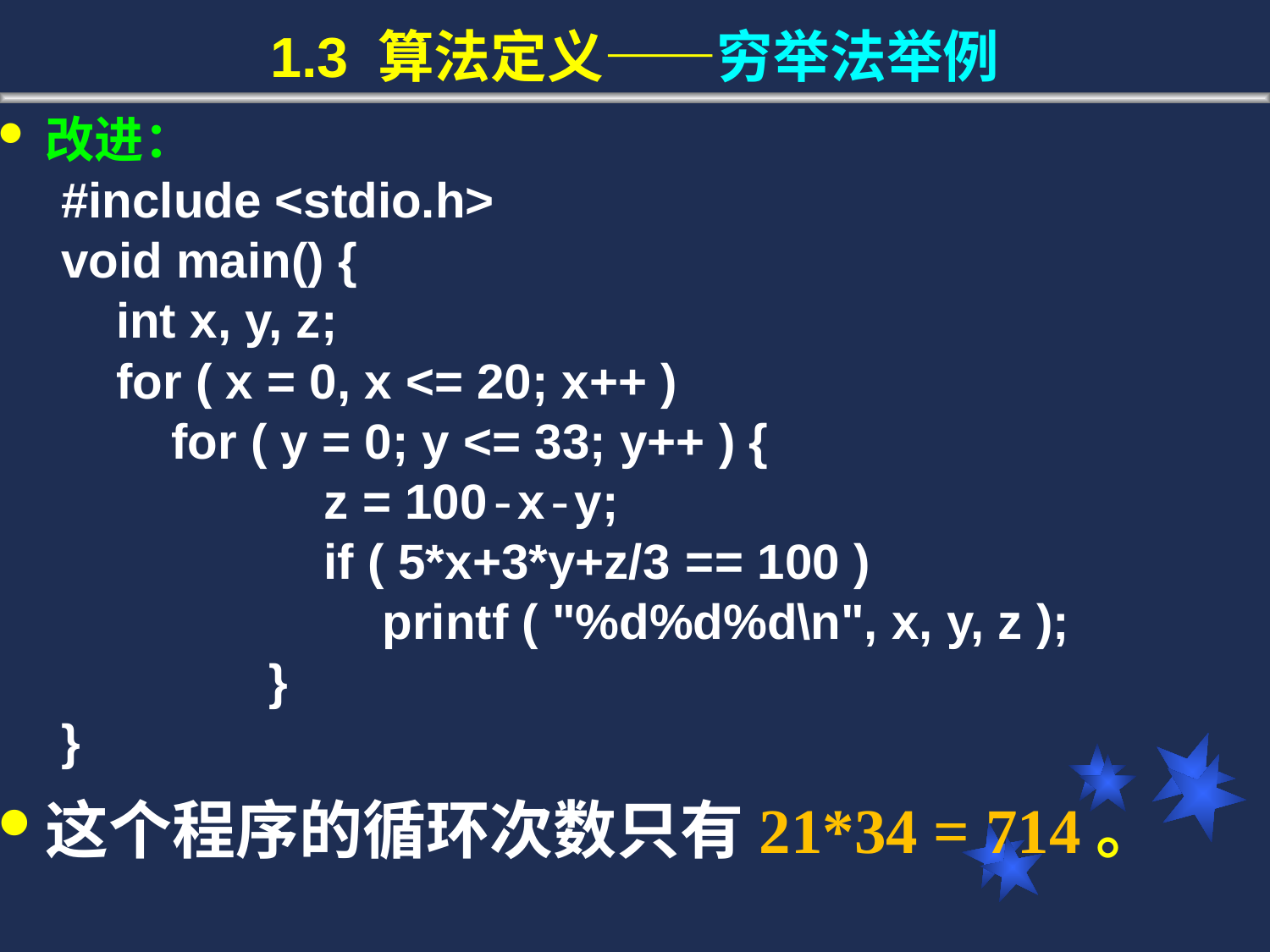

# 1.3 算法定义——穷举法举例
改进：
#include <stdio.h>
void main() {
    int x, y, z;
    for ( x = 0, x <= 20; x++ )
        for ( y = 0; y <= 33; y++ ) {
  		       z = 100-x-y;
    	       if ( 5*x+3*y+z/3 == 100 )
			  printf ( "%d%d%d\n", x, y, z );
    	   }
}
这个程序的循环次数只有21*34 = 714。